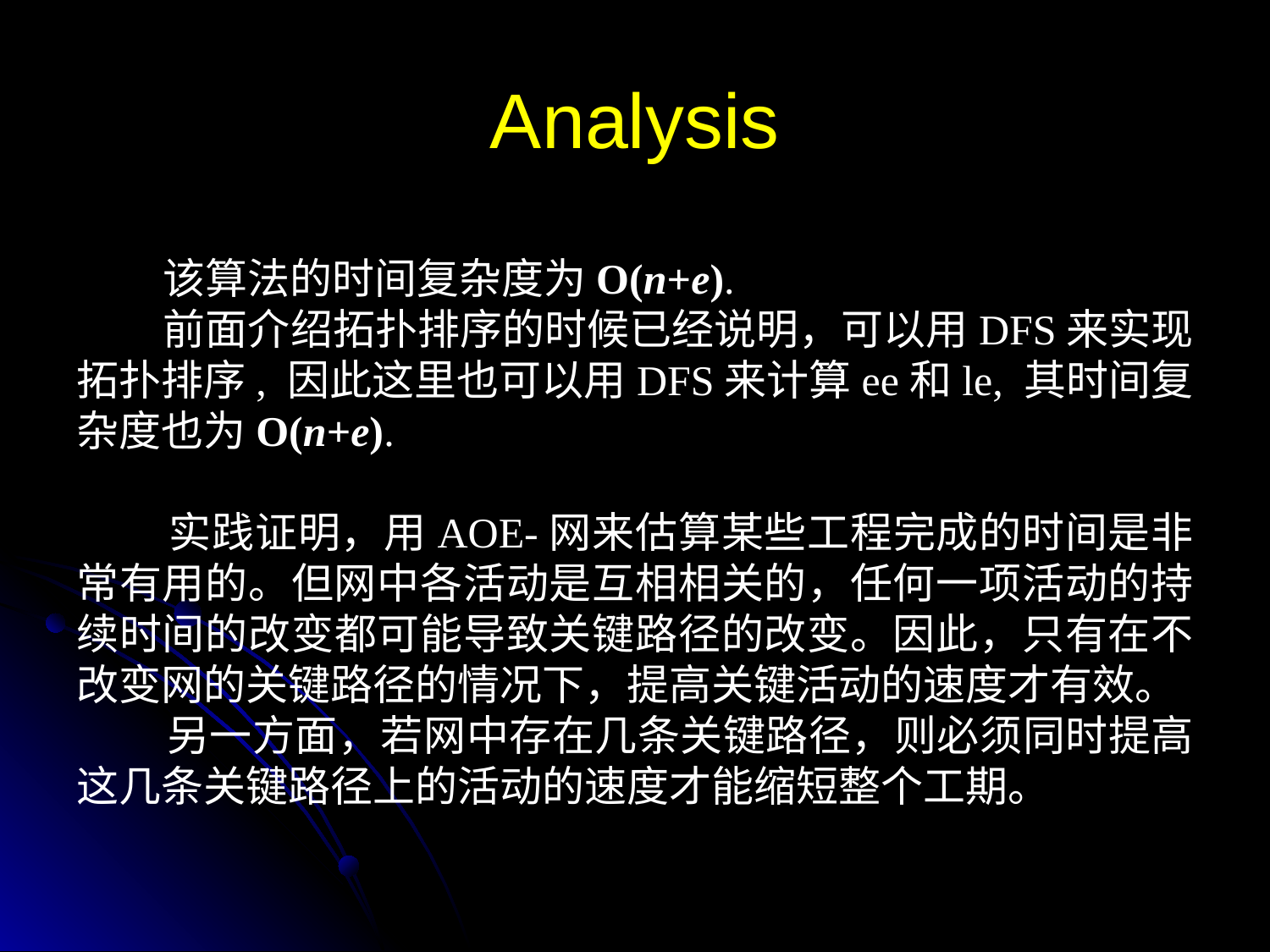

# Analysis
        该算法的时间复杂度为O(n+e).
        前面介绍拓扑排序的时候已经说明，可以用DFS来实现拓扑排序, 因此这里也可以用DFS来计算ee和le, 其时间复杂度也为O(n+e).

        实践证明，用AOE-网来估算某些工程完成的时间是非常有用的。但网中各活动是互相相关的，任何一项活动的持续时间的改变都可能导致关键路径的改变。因此，只有在不改变网的关键路径的情况下，提高关键活动的速度才有效。
        另一方面，若网中存在几条关键路径，则必须同时提高这几条关键路径上的活动的速度才能缩短整个工期。